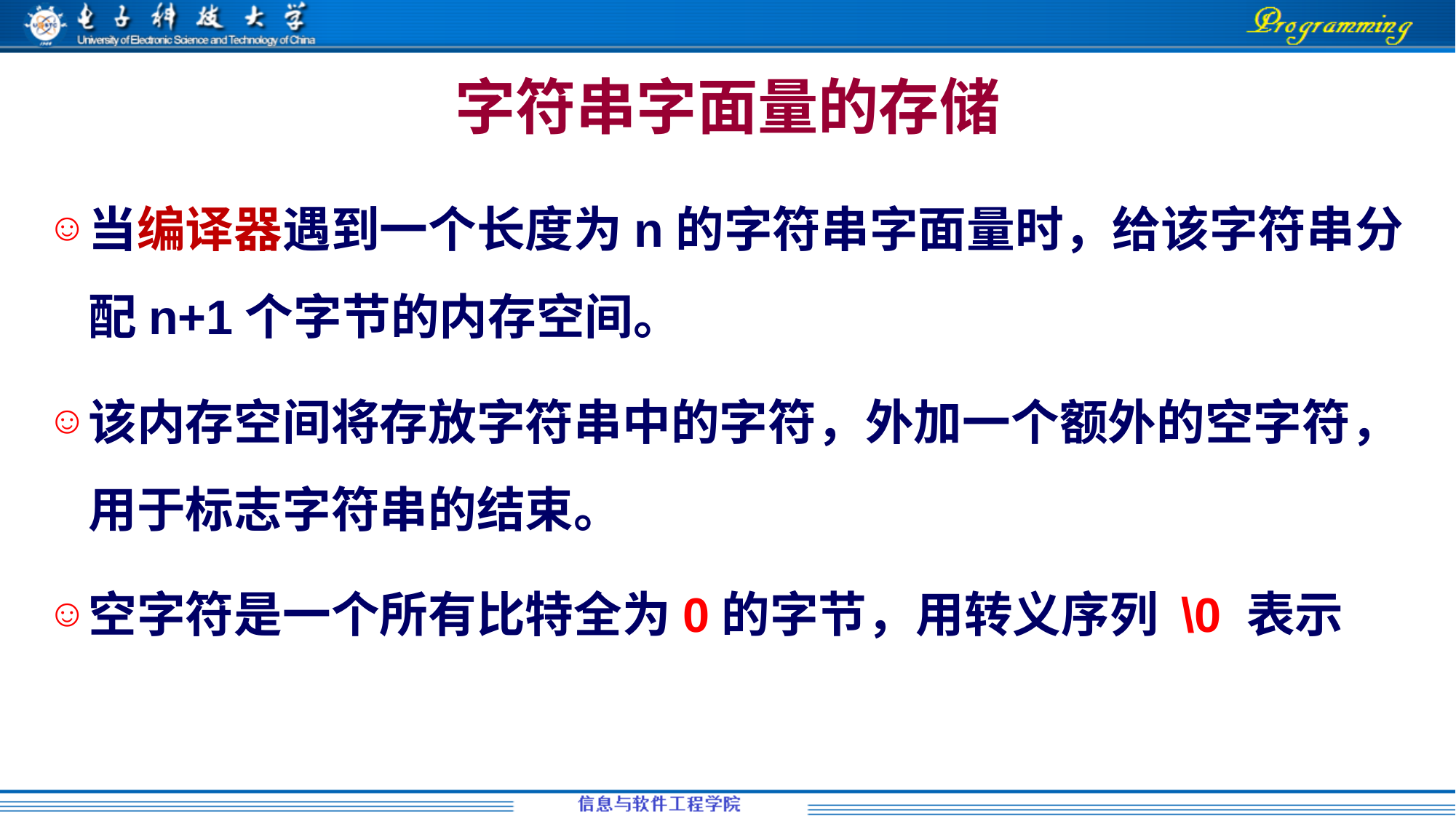

# 字符串字面量的存储
当编译器遇到一个长度为n的字符串字面量时，给该字符串分配n+1个字节的内存空间。
该内存空间将存放字符串中的字符，外加一个额外的空字符，用于标志字符串的结束。
空字符是一个所有比特全为0的字节，用转义序列 \0 表示